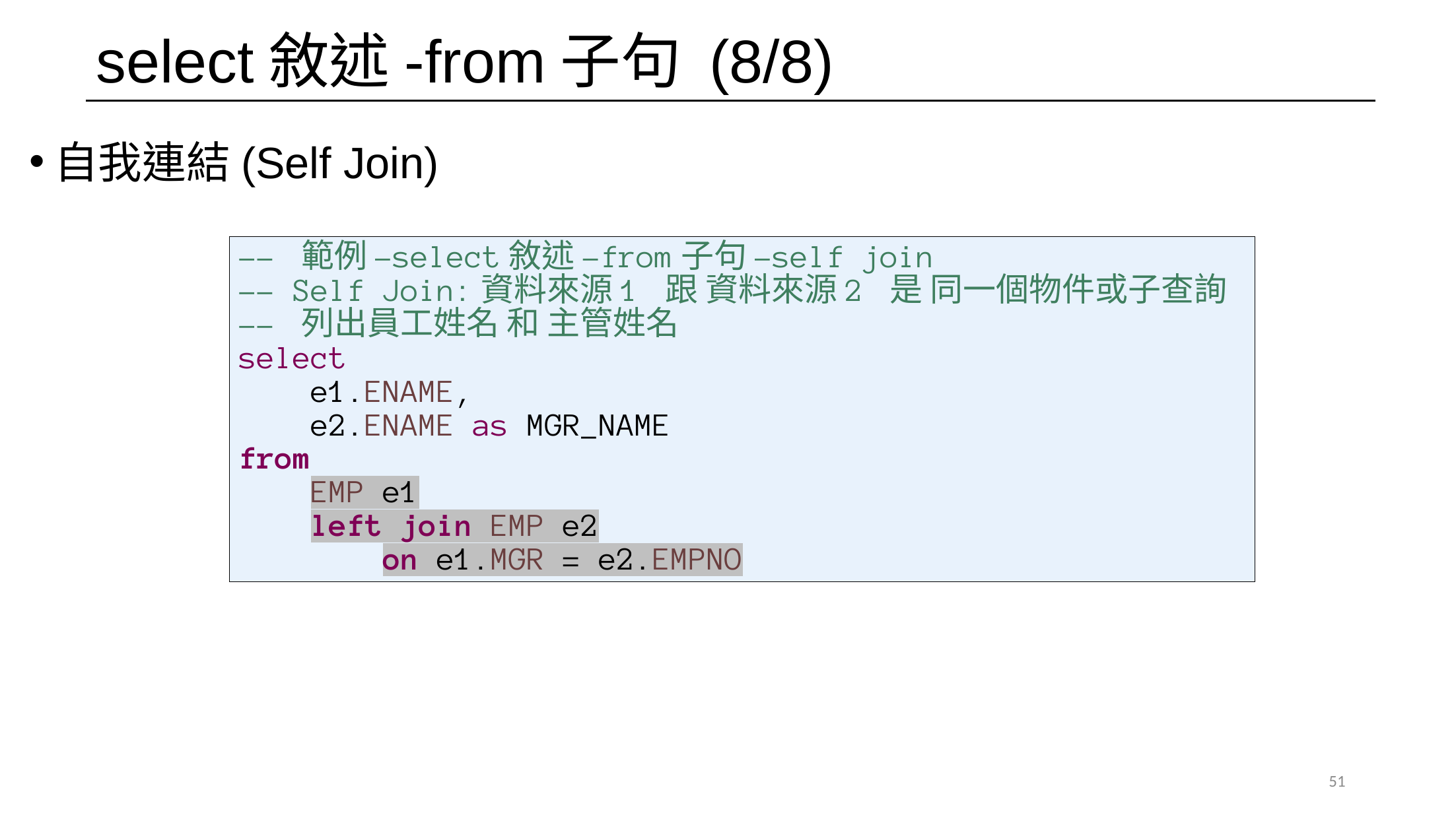

# select敘述-from子句 (8/8)
自我連結(Self Join)
-- 範例-select敘述-from子句-self join
-- Self Join:資料來源1 跟 資料來源2 是 同一個物件或子查詢
-- 列出員工姓名 和 主管姓名
select
    e1.ENAME,
    e2.ENAME as MGR_NAME
from
    EMP e1
    left join EMP e2
        on e1.MGR = e2.EMPNO
51